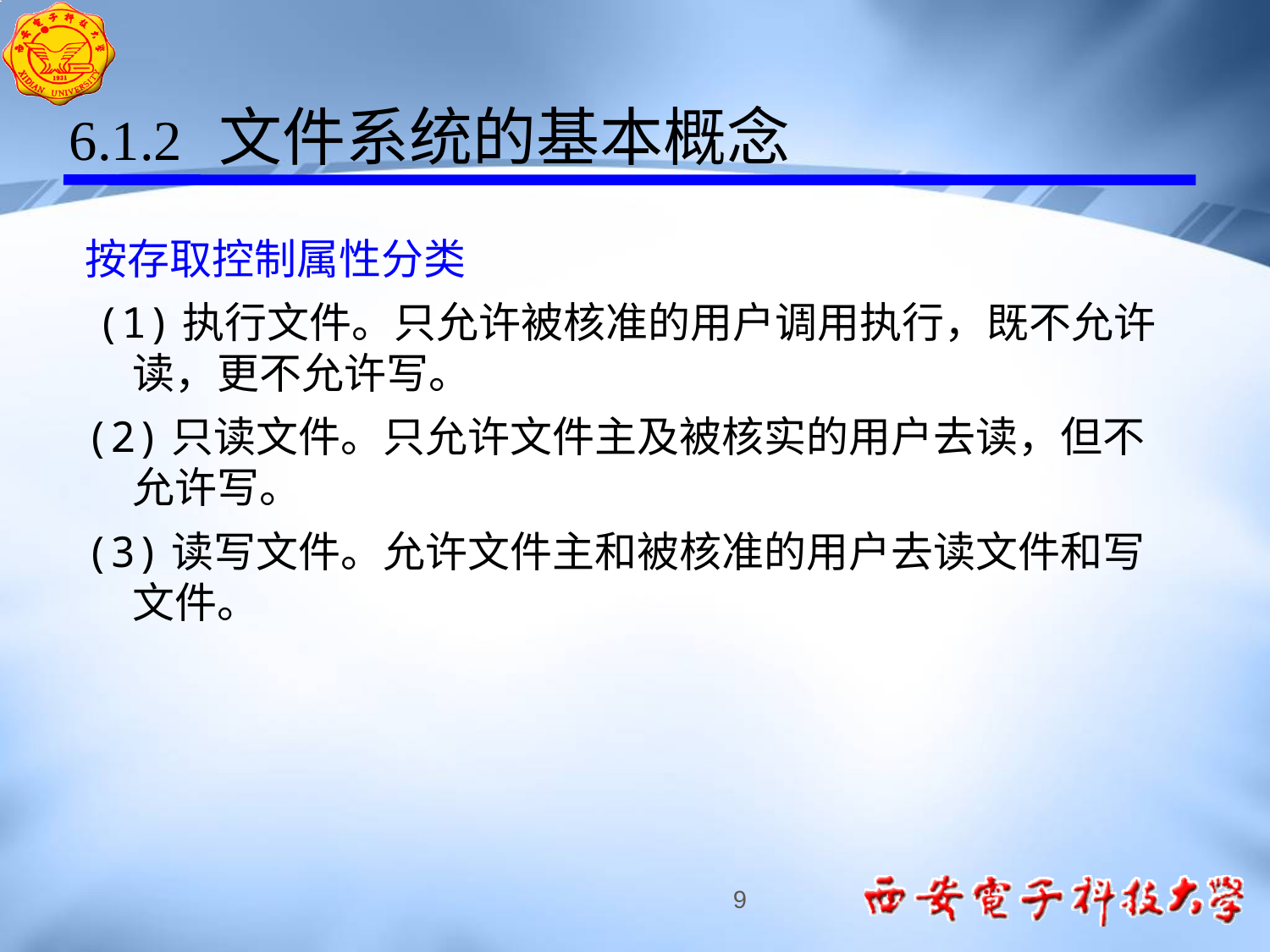

6.1.2 文件系统的基本概念
按存取控制属性分类
 (1)执行文件。只允许被核准的用户调用执行，既不允许读，更不允许写。
(2)只读文件。只允许文件主及被核实的用户去读，但不允许写。
(3)读写文件。允许文件主和被核准的用户去读文件和写文件。
9